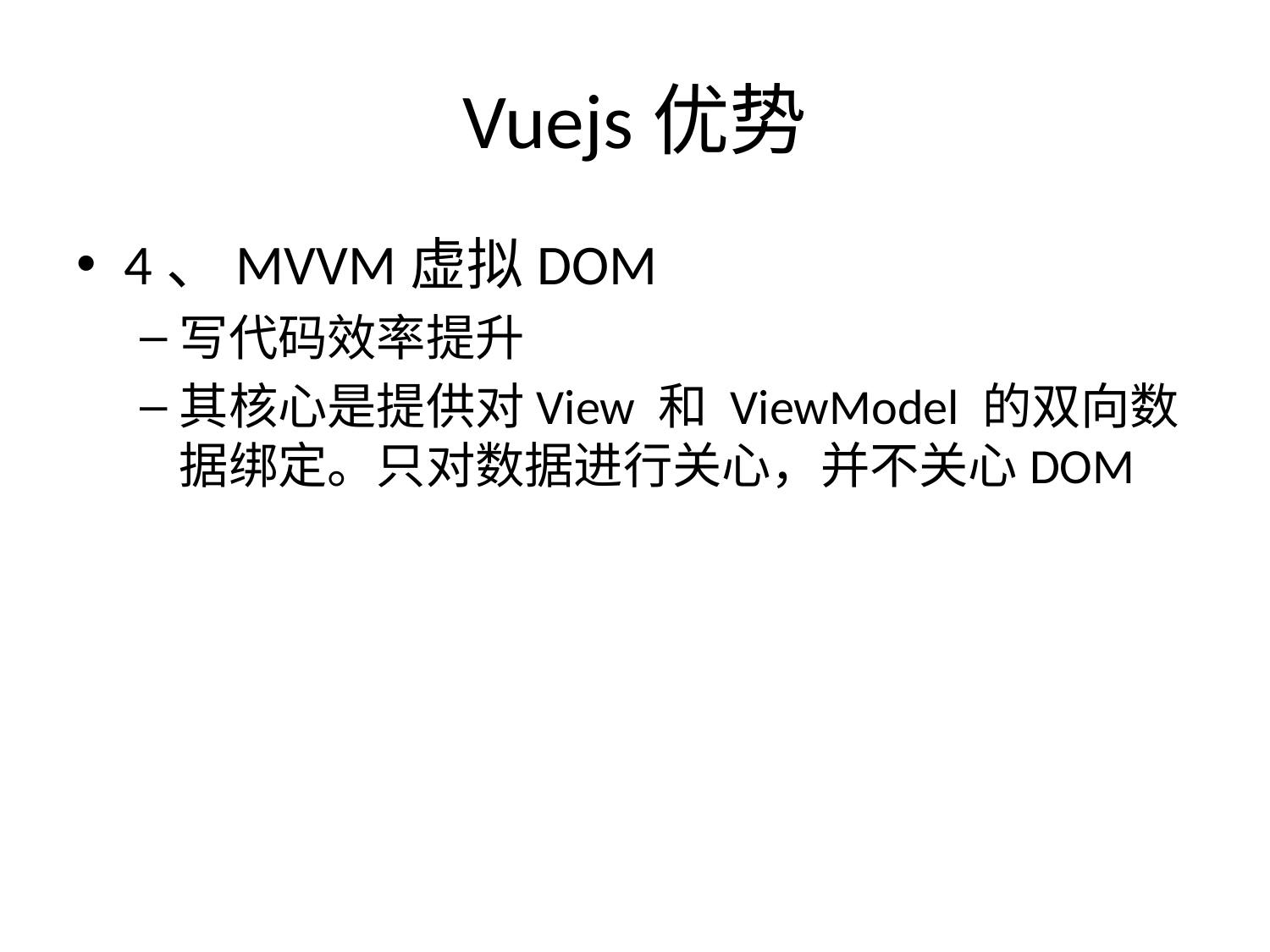

# Vuejs优势
4、MVVM虚拟DOM
写代码效率提升
其核心是提供对View 和 ViewModel 的双向数据绑定。只对数据进行关心，并不关心DOM